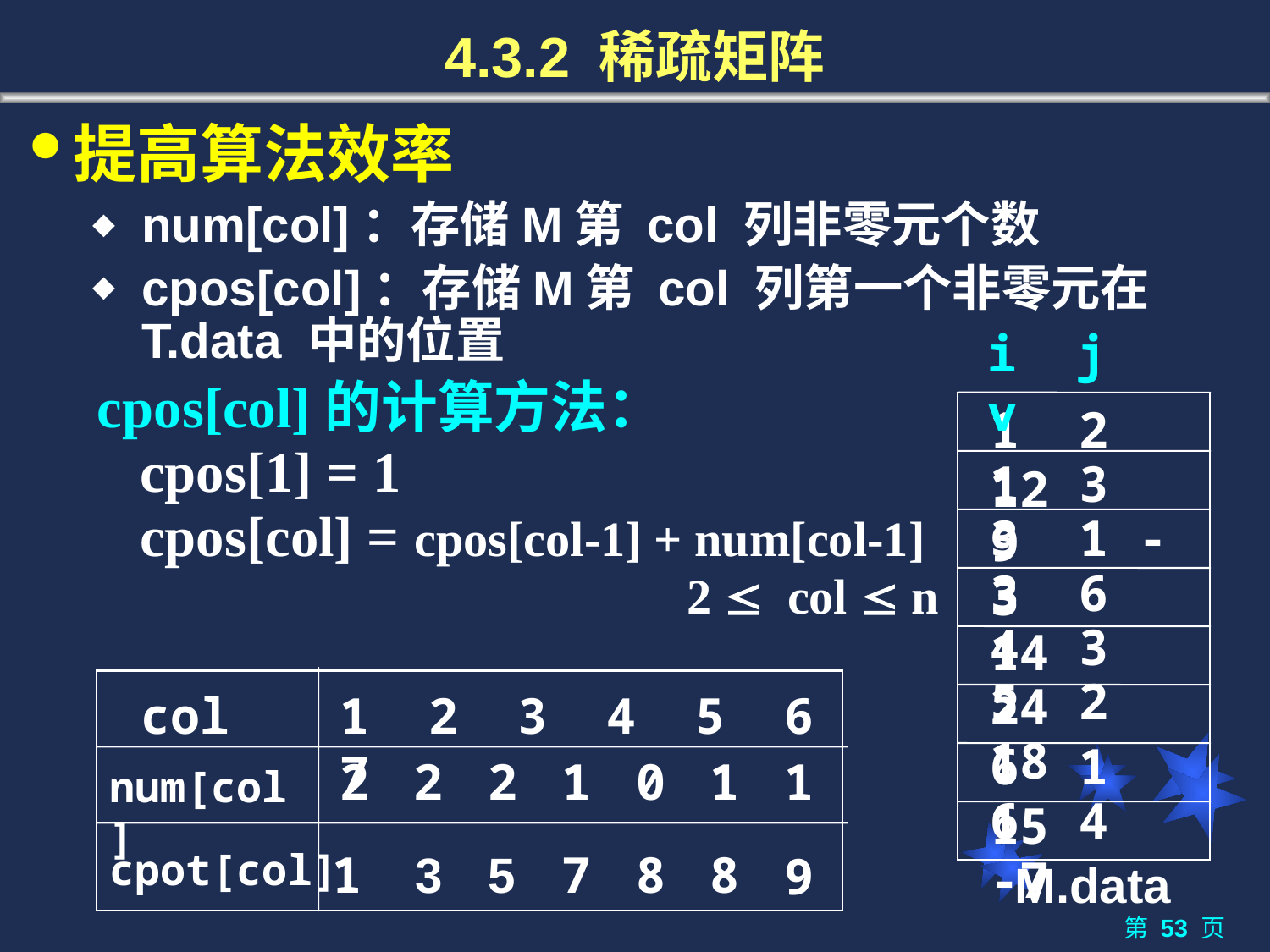

# 4.3.2 稀疏矩阵
提高算法效率
num[col]：存储M第 col 列非零元个数
cpos[col]：存储M第 col 列第一个非零元在T.data 中的位置
i  j  v

1  2 12
1  3  9
3  1 -3
3  6  14
4  3  24
5  2  18
6  1  15
6  4  -7
M.data
cpos[col]的计算方法：
   cpos[1] = 1
   cpos[col] = cpos[col-1] + num[col-1]
                                                2 ≤  col ≤ n

col
1  2  3  4  5  6  7
num[col]
cpot[col]
2
2
2
1
0
1
1
1
3
5
7
8
8
9
第 53 页